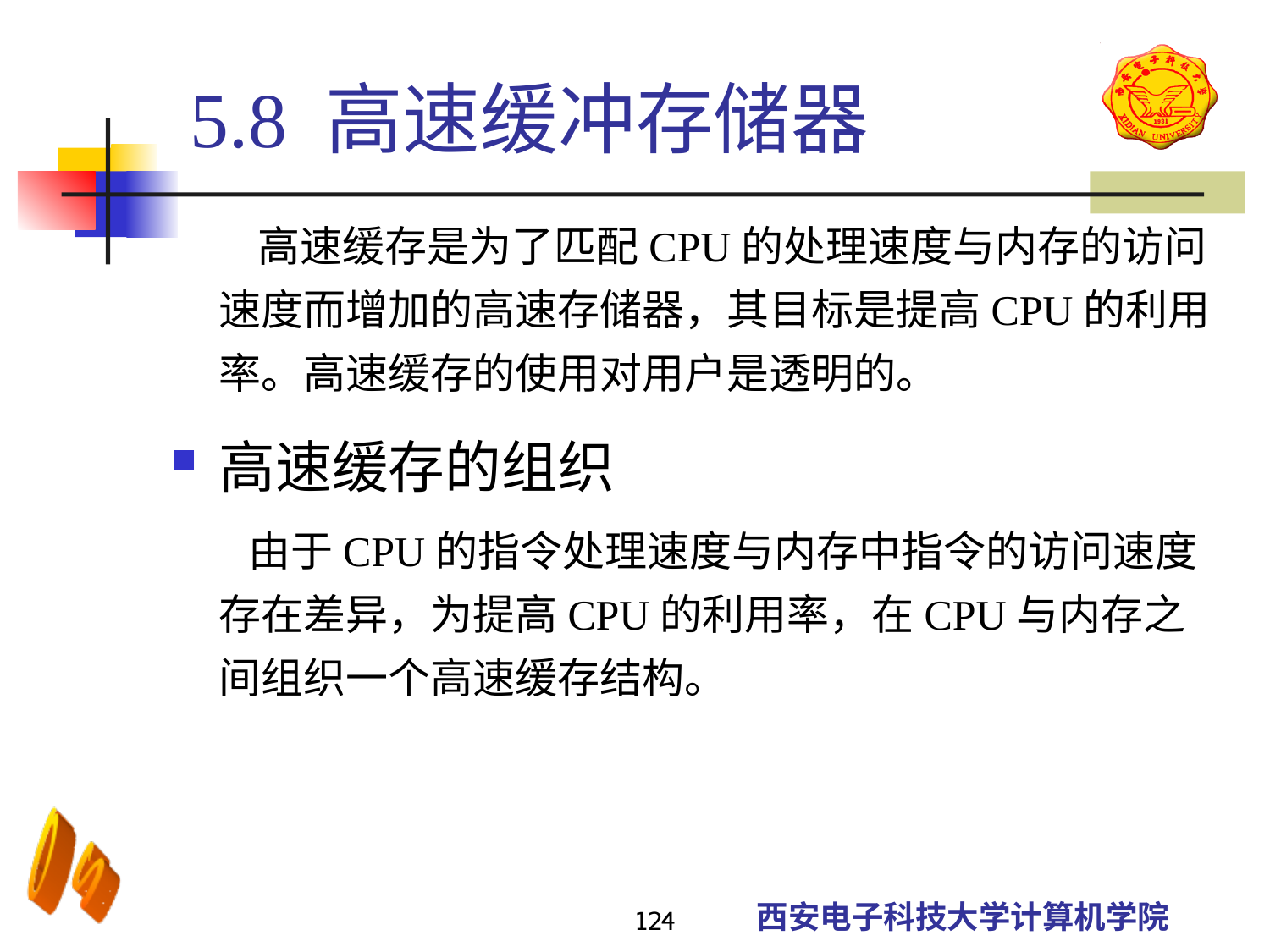

5.8 高速缓冲存储器
	   高速缓存是为了匹配CPU的处理速度与内存的访问速度而增加的高速存储器，其目标是提高CPU的利用率。高速缓存的使用对用户是透明的。
高速缓存的组织
	  由于CPU的指令处理速度与内存中指令的访问速度存在差异，为提高CPU的利用率，在CPU与内存之间组织一个高速缓存结构。
124